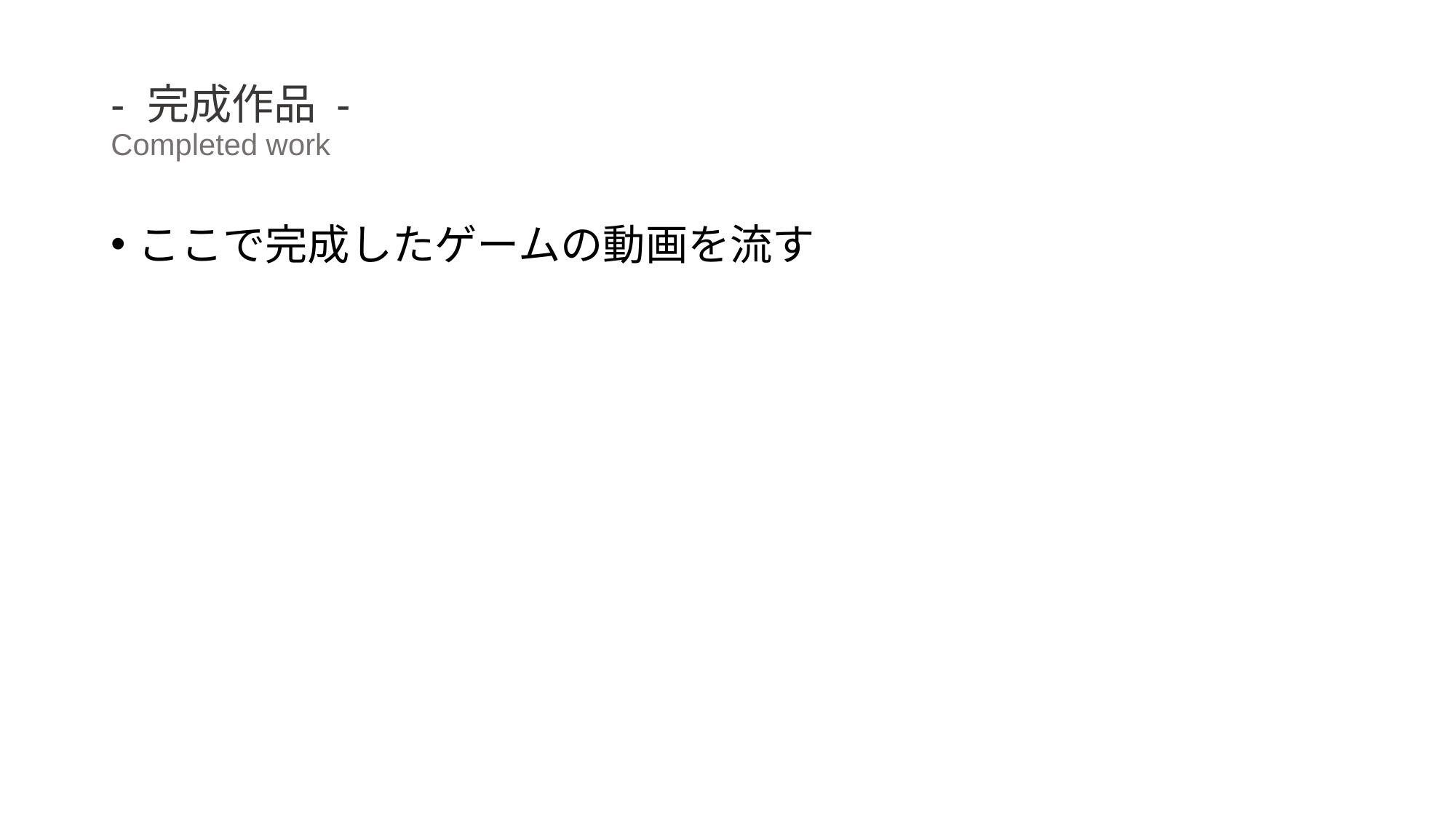

# - 完成作品 - Completed work
ここで完成したゲームの動画を流す